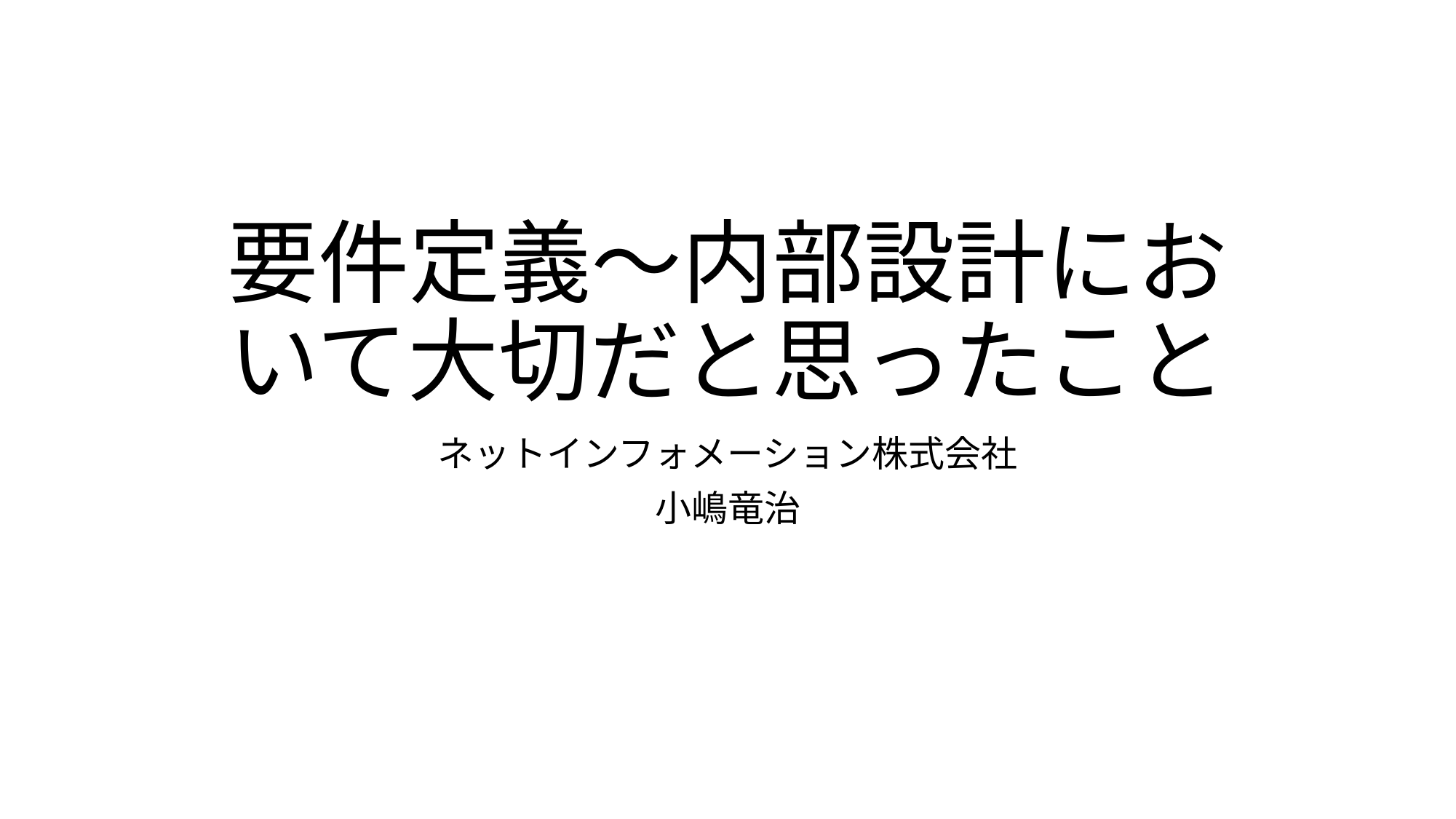

# 要件定義～内部設計において大切だと思ったこと
ネットインフォメーション株式会社
小嶋竜治